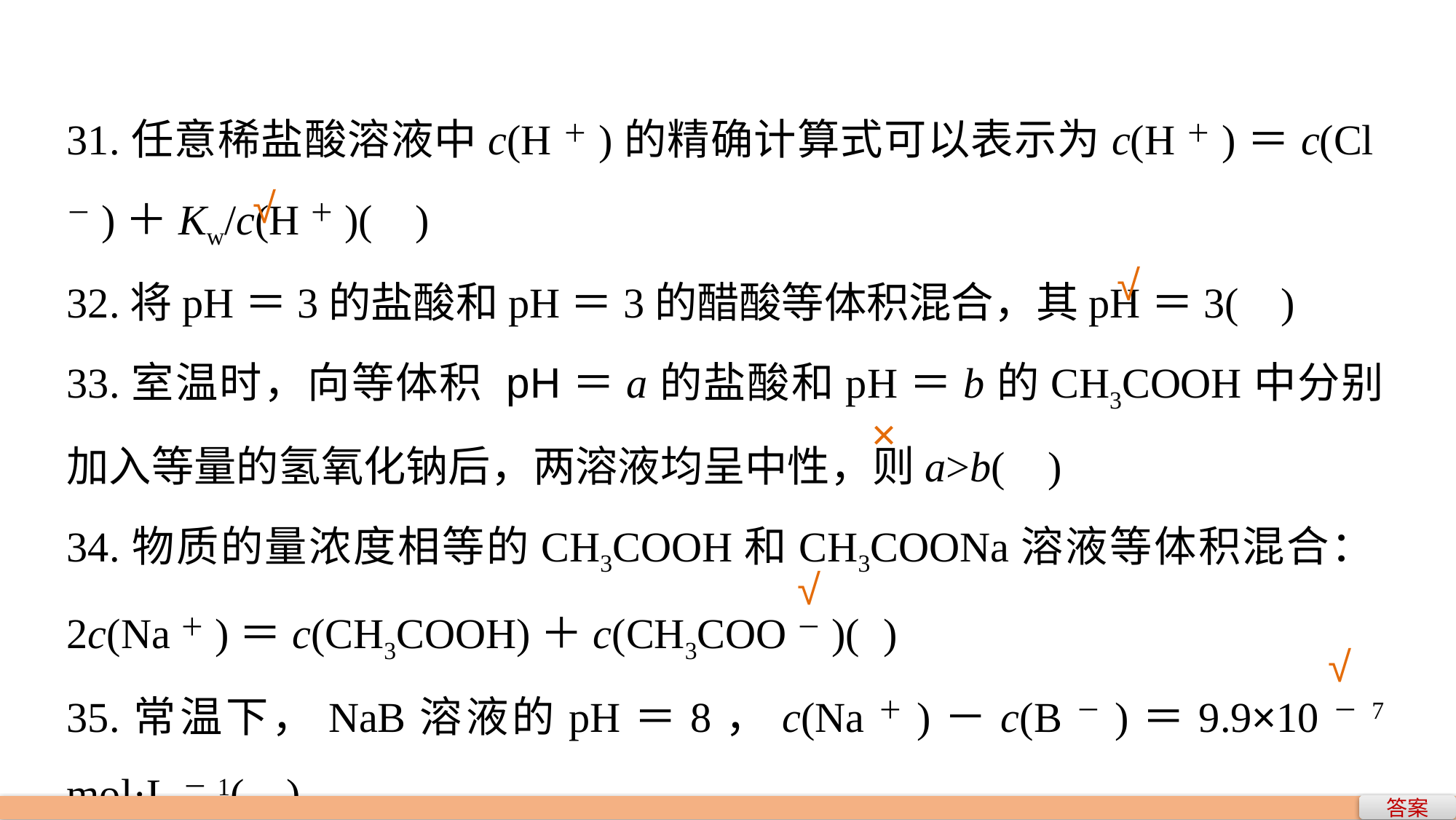

31.任意稀盐酸溶液中c(H＋)的精确计算式可以表示为c(H＋)＝c(Cl－)＋Kw/c(H＋)(    )
32.将pH＝3的盐酸和pH＝3的醋酸等体积混合，其pH＝3(    )
33.室温时，向等体积 pH＝a的盐酸和pH＝b的CH3COOH中分别加入等量的氢氧化钠后，两溶液均呈中性，则a>b(    )
34.物质的量浓度相等的CH3COOH和CH3COONa溶液等体积混合：2c(Na＋)＝c(CH3COOH)＋c(CH3COO－)(  )
35.常温下，NaB溶液的pH＝8，c(Na＋)－c(B－)＝9.9×10－7 mol·L－1(    )
√
√
×
√
√
答案